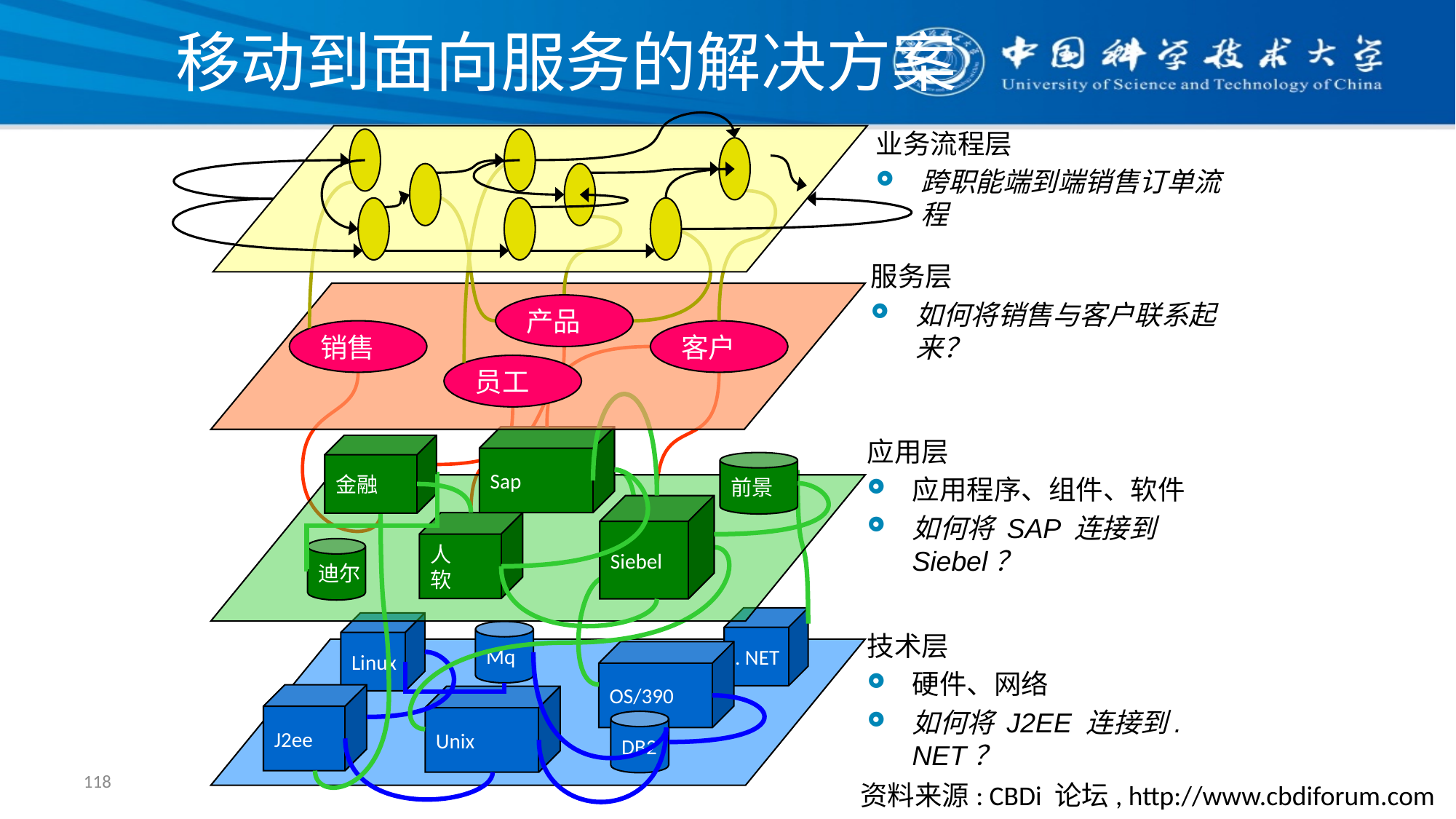

# 移动到面向服务的解决方案
业务流程层
跨职能端到端销售订单流程

服务层
如何将销售与客户联系起来？

产品
销售
客户
员工
Sap
应用层
应用程序、组件、软件
如何将 SAP 连接到 Siebel？
金融
前景

Siebel
人
软
迪尔
. NET
Linux
Mq
技术层
硬件、网络
如何将 J2EE 连接到. NET？

OS/390
J2ee
Unix
DB2
118
资料来源: CBDi 论坛, http://www.cbdiforum.com